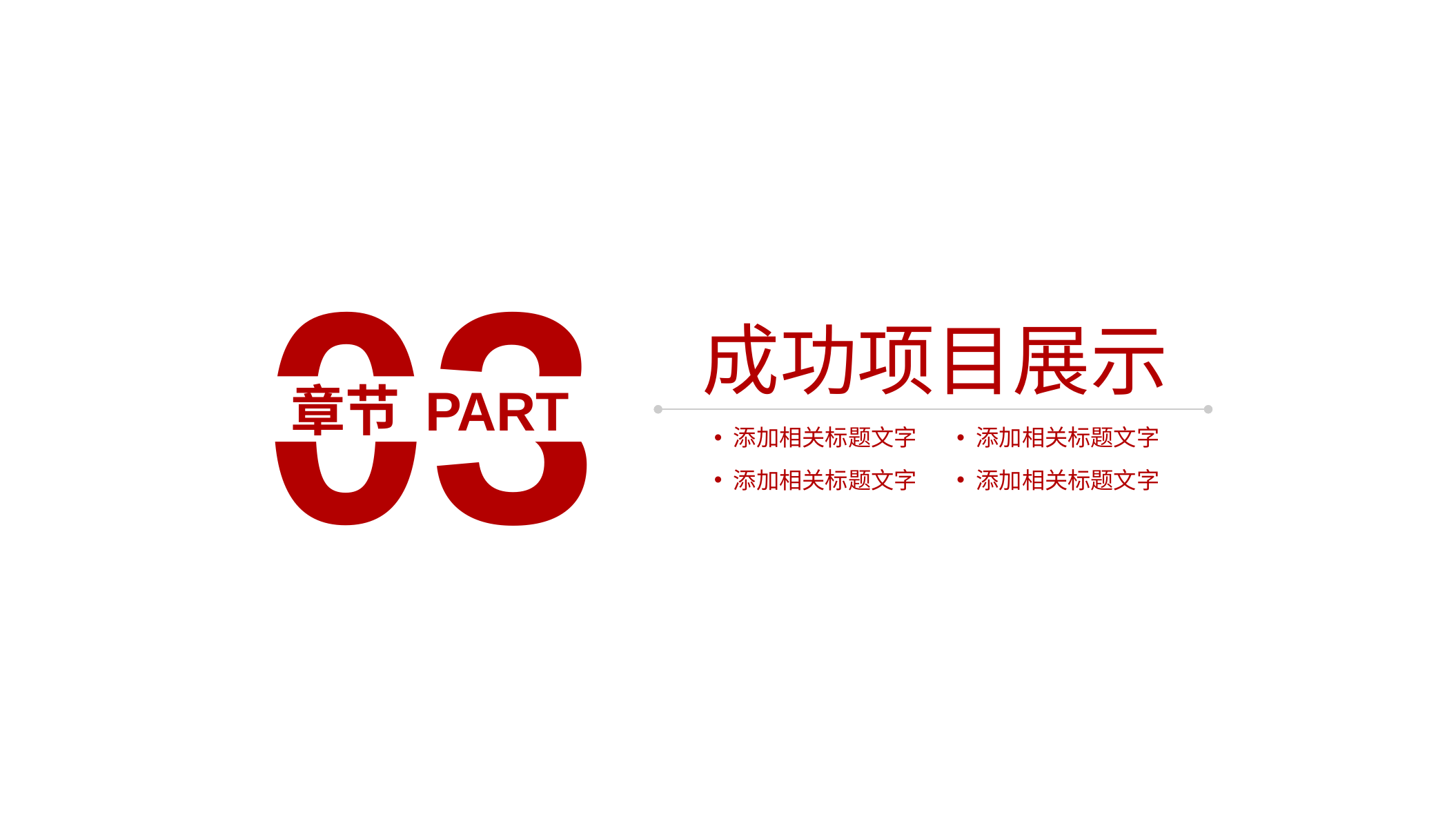

03
成功项目展示
章节 PART
添加相关标题文字
添加相关标题文字
添加相关标题文字
添加相关标题文字